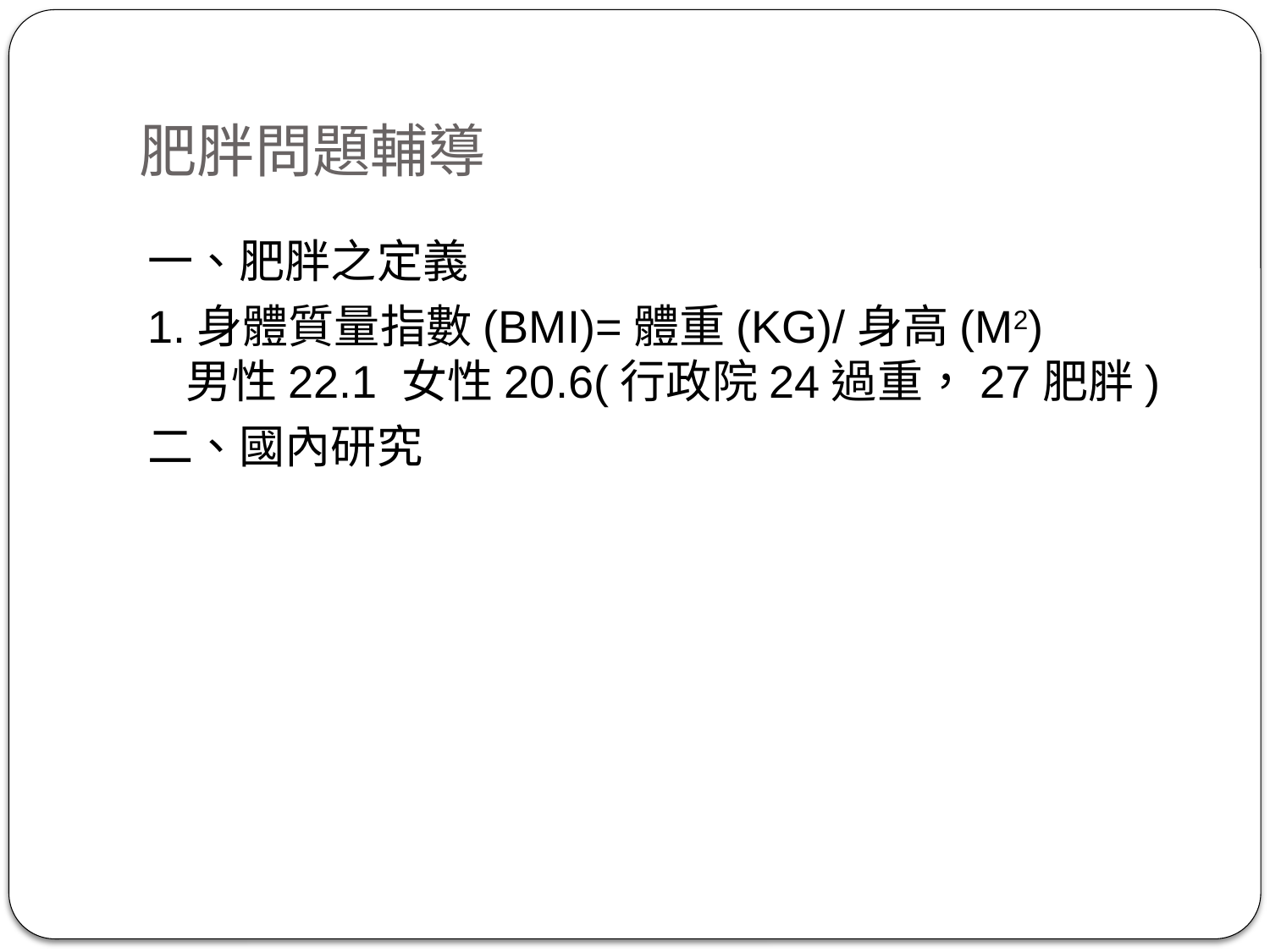

# 肥胖問題輔導
一、肥胖之定義
1.身體質量指數(BMI)=體重(KG)/身高(M2)
男性22.1 女性20.6(行政院24過重，27肥胖)
二、國內研究